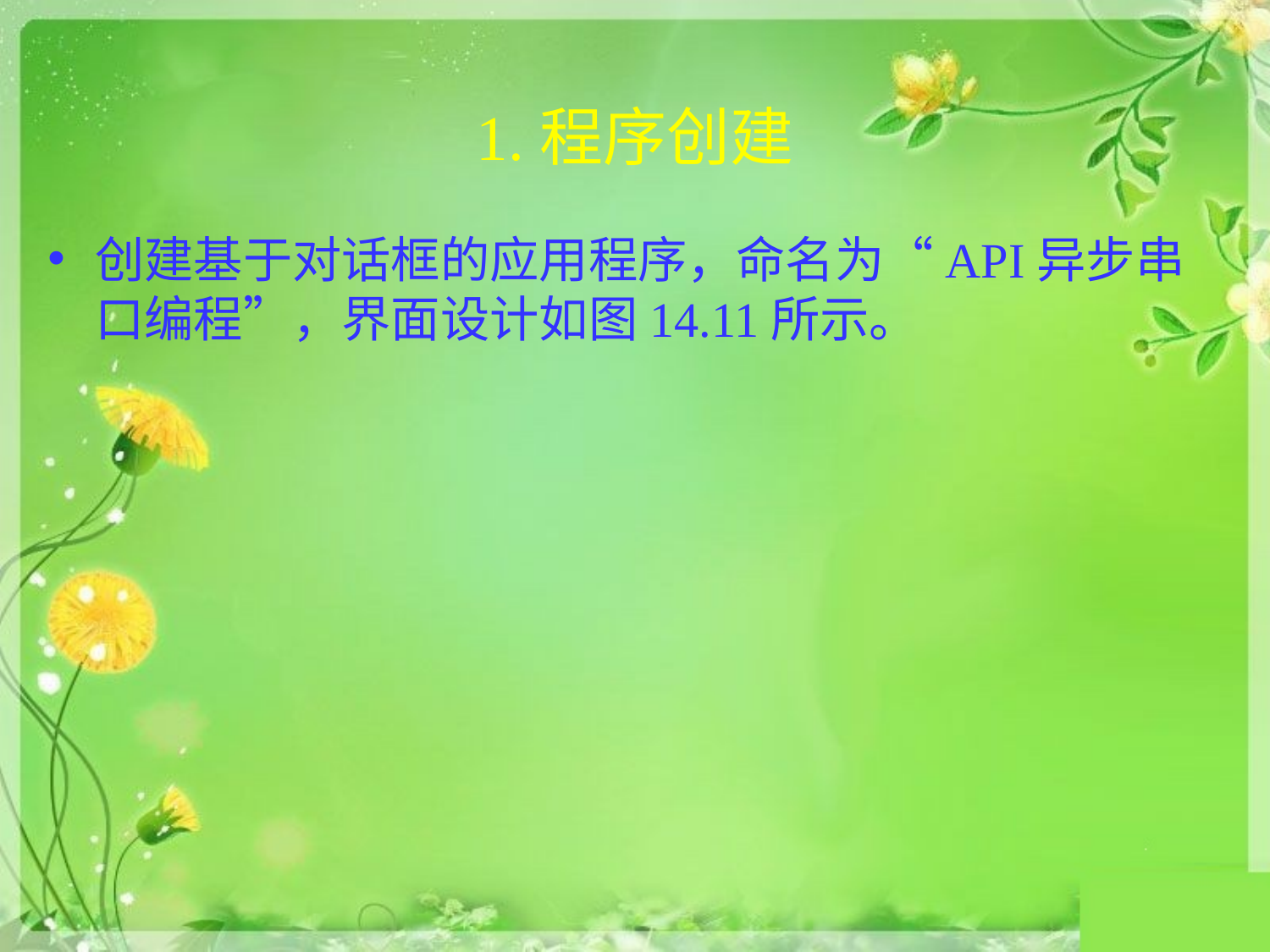

# 1.程序创建
创建基于对话框的应用程序，命名为“API异步串口编程”，界面设计如图14.11所示。